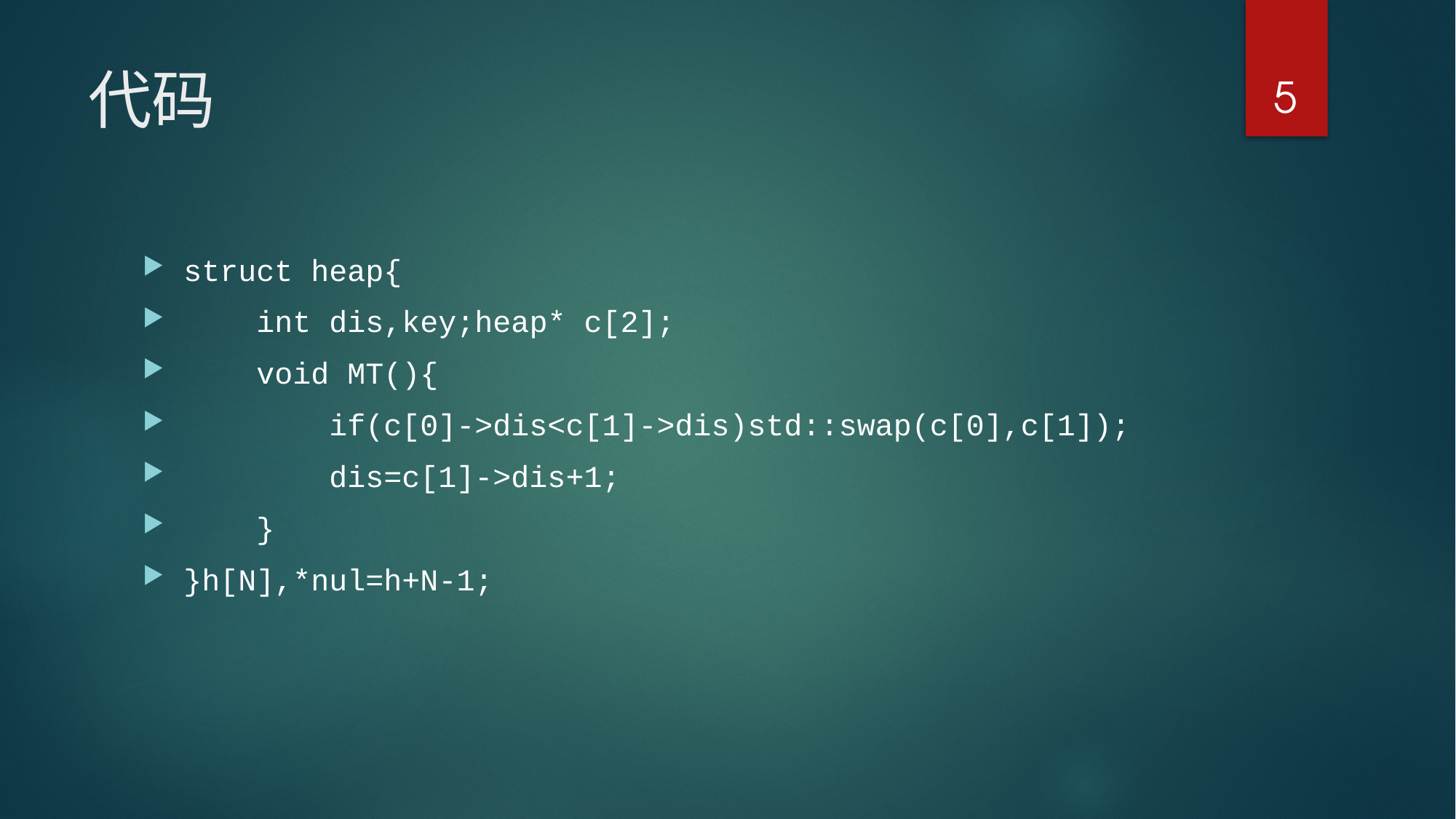

5
# 代码
struct heap{
    int dis,key;heap* c[2];
    void MT(){
        if(c[0]->dis<c[1]->dis)std::swap(c[0],c[1]);
        dis=c[1]->dis+1;
    }
}h[N],*nul=h+N-1;